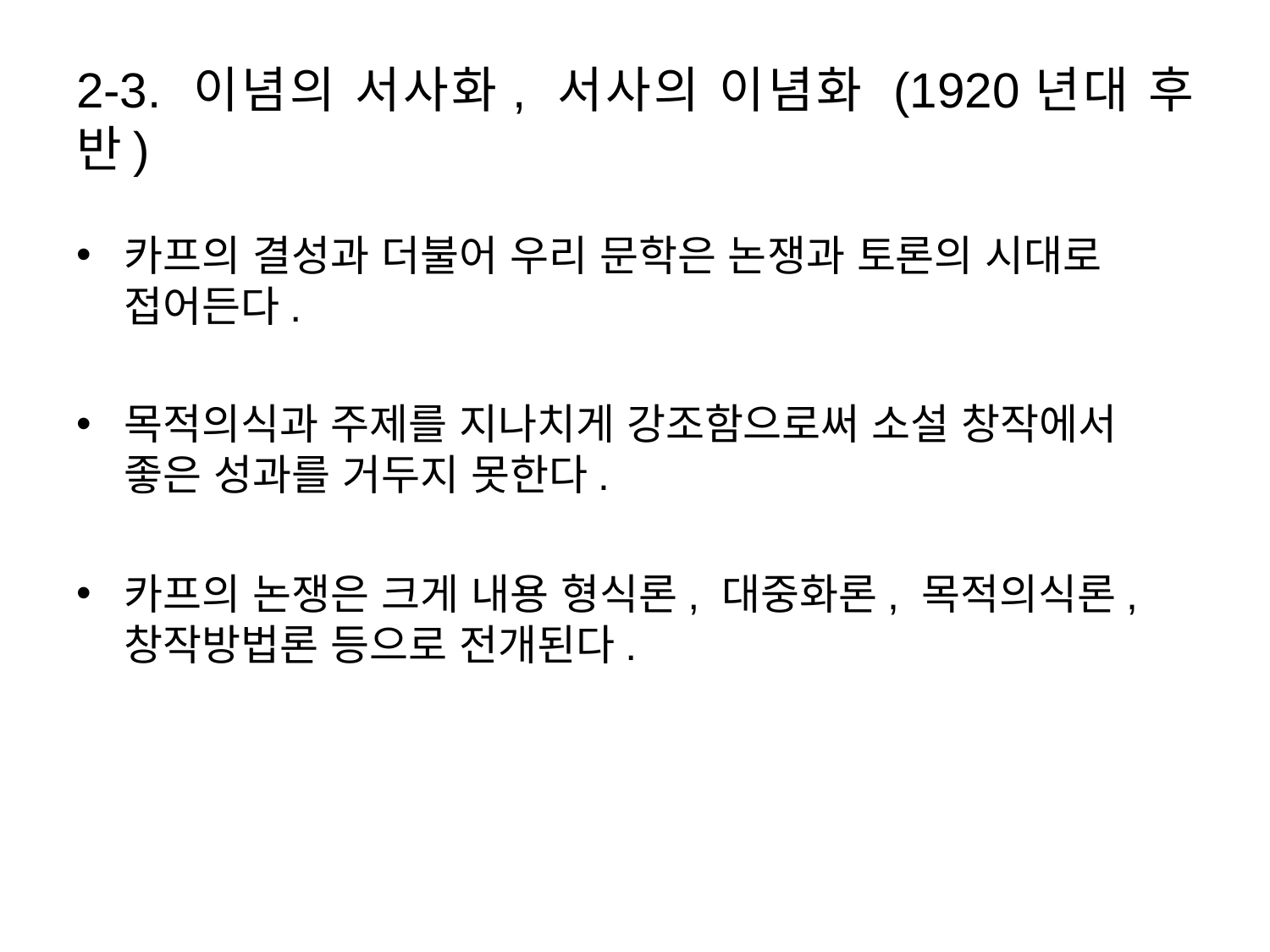

# 2-3. 이념의 서사화, 서사의 이념화 (1920년대 후반)
카프의 결성과 더불어 우리 문학은 논쟁과 토론의 시대로 접어든다.

목적의식과 주제를 지나치게 강조함으로써 소설 창작에서 좋은 성과를 거두지 못한다.

카프의 논쟁은 크게 내용 형식론, 대중화론, 목적의식론, 창작방법론 등으로 전개된다.